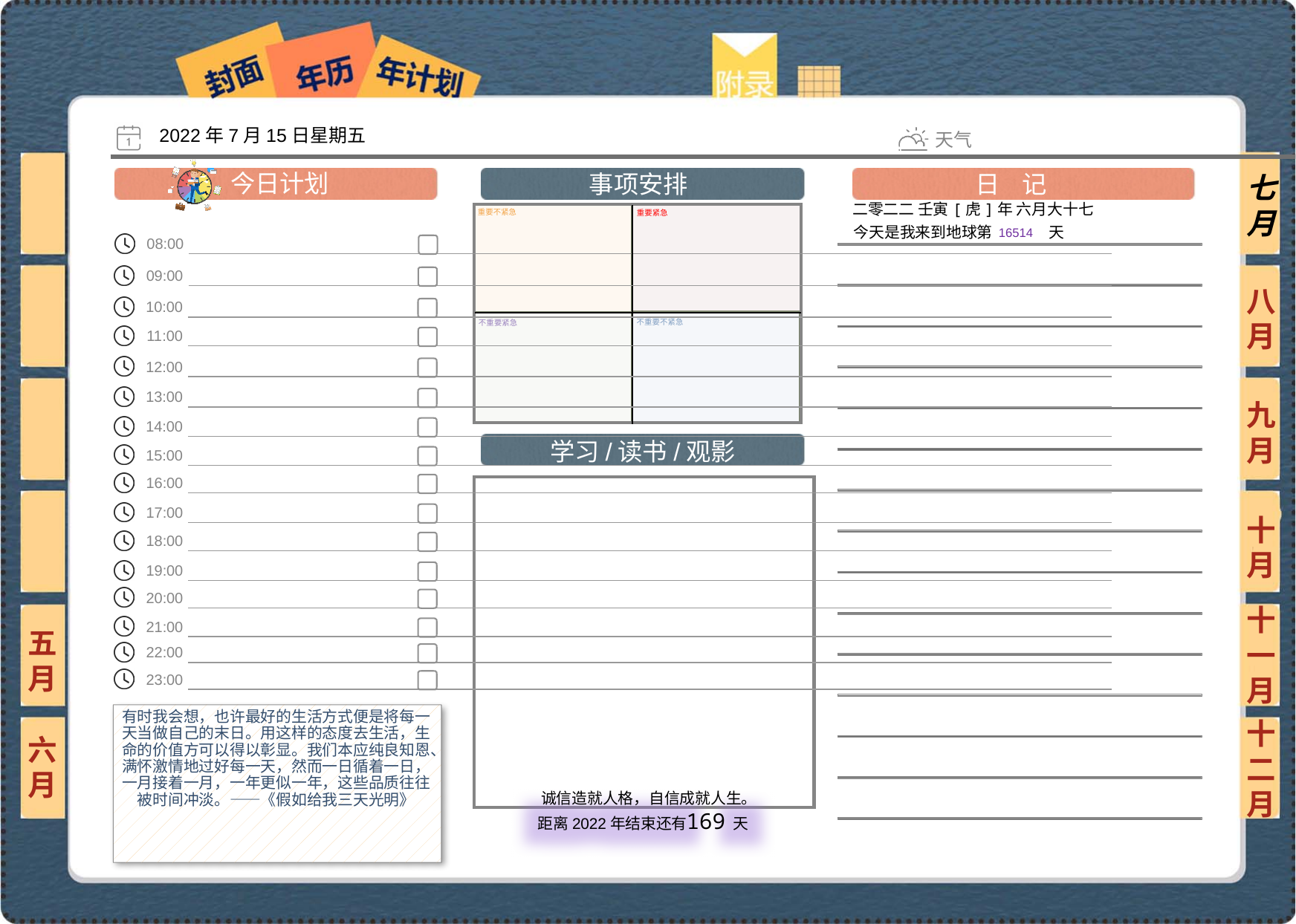

2022年7月15日星期五
七月
二零二二 壬寅[虎]年 六月大十七
16514
八月
九月
十月
十一月
五月
有时我会想，也许最好的生活方式便是将每一天当做自己的末日。用这样的态度去生活，生命的价值方可以得以彰显。我们本应纯良知恩、满怀激情地过好每一天，然而一日循着一日，一月接着一月，一年更似一年，这些品质往往被时间冲淡。——《假如给我三天光明》

六月
十二月
169
 诚信造就人格，自信成就人生。